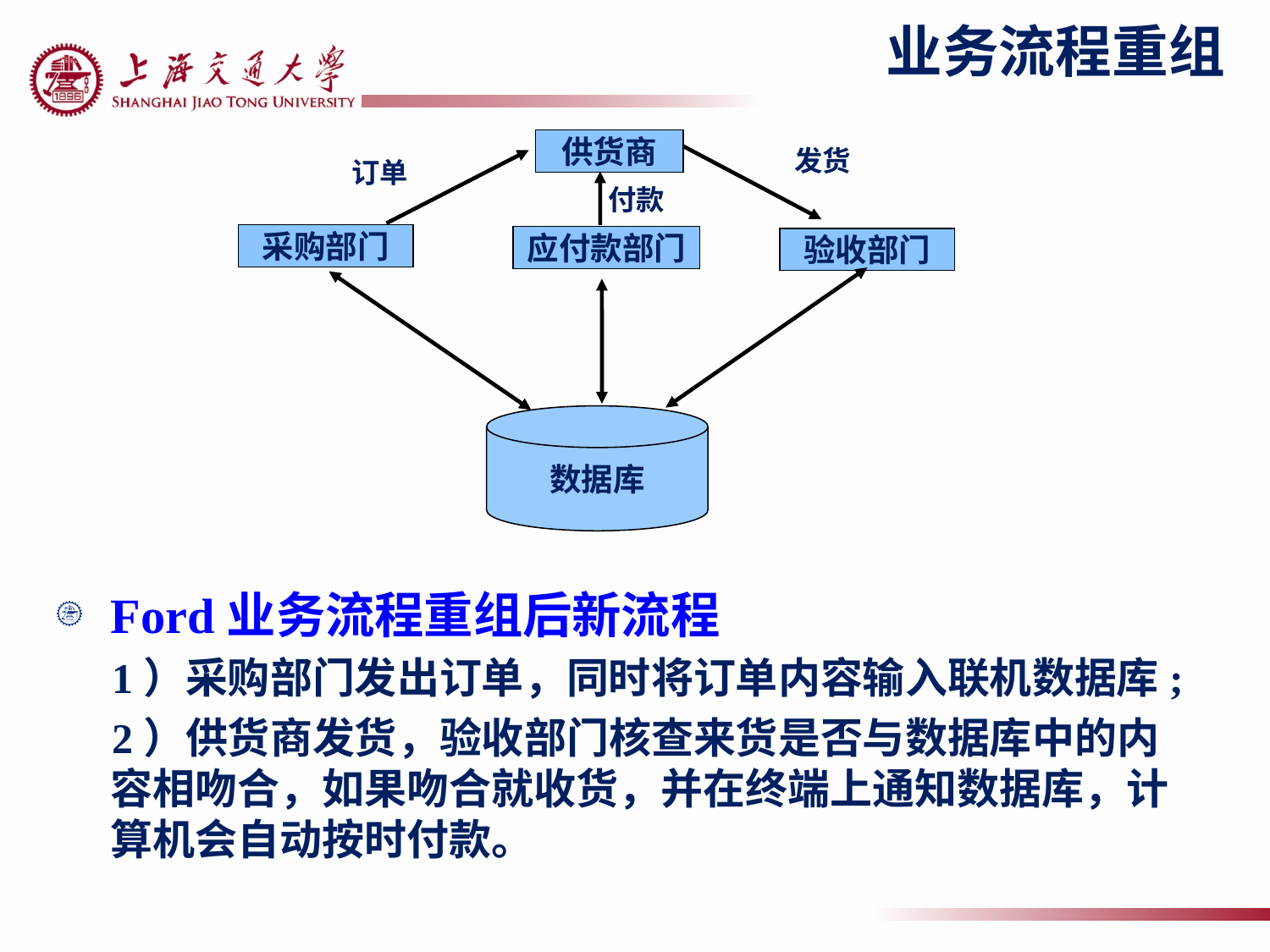

# 业务流程重组
供货商
发货

订单

付款
采购部门
应付款部门
验收部门

数据库
Ford业务流程重组后新流程
      1）采购部门发出订单，同时将订单内容输入联机数据库;
      2）供货商发货，验收部门核查来货是否与数据库中的内容相吻合，如果吻合就收货，并在终端上通知数据库，计算机会自动按时付款。